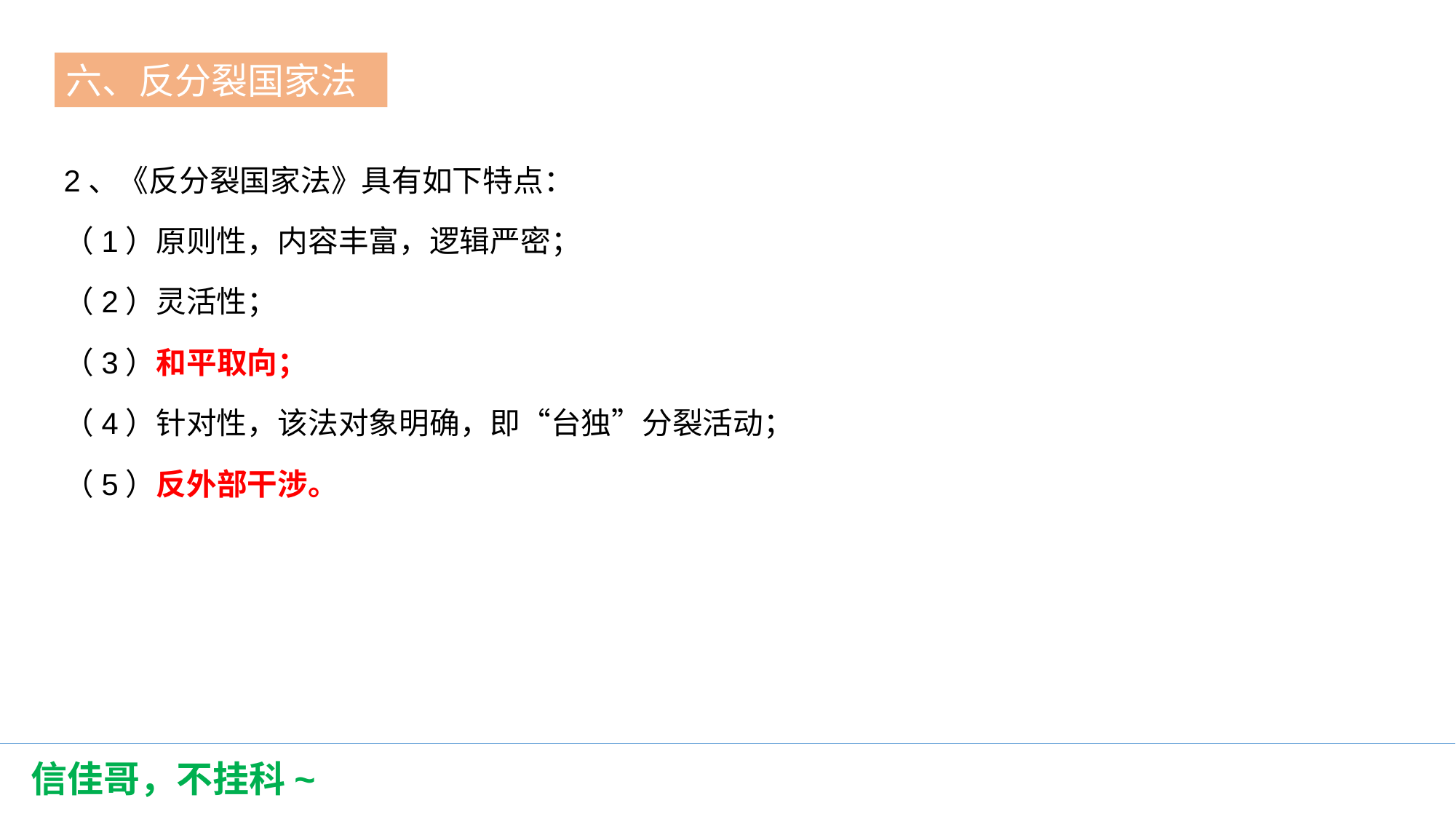

六、反分裂国家法
第一节
2、《反分裂国家法》具有如下特点：
（1）原则性，内容丰富，逻辑严密；
（2）灵活性；
（3）和平取向；
（4）针对性，该法对象明确，即“台独”分裂活动；
（5）反外部干涉。